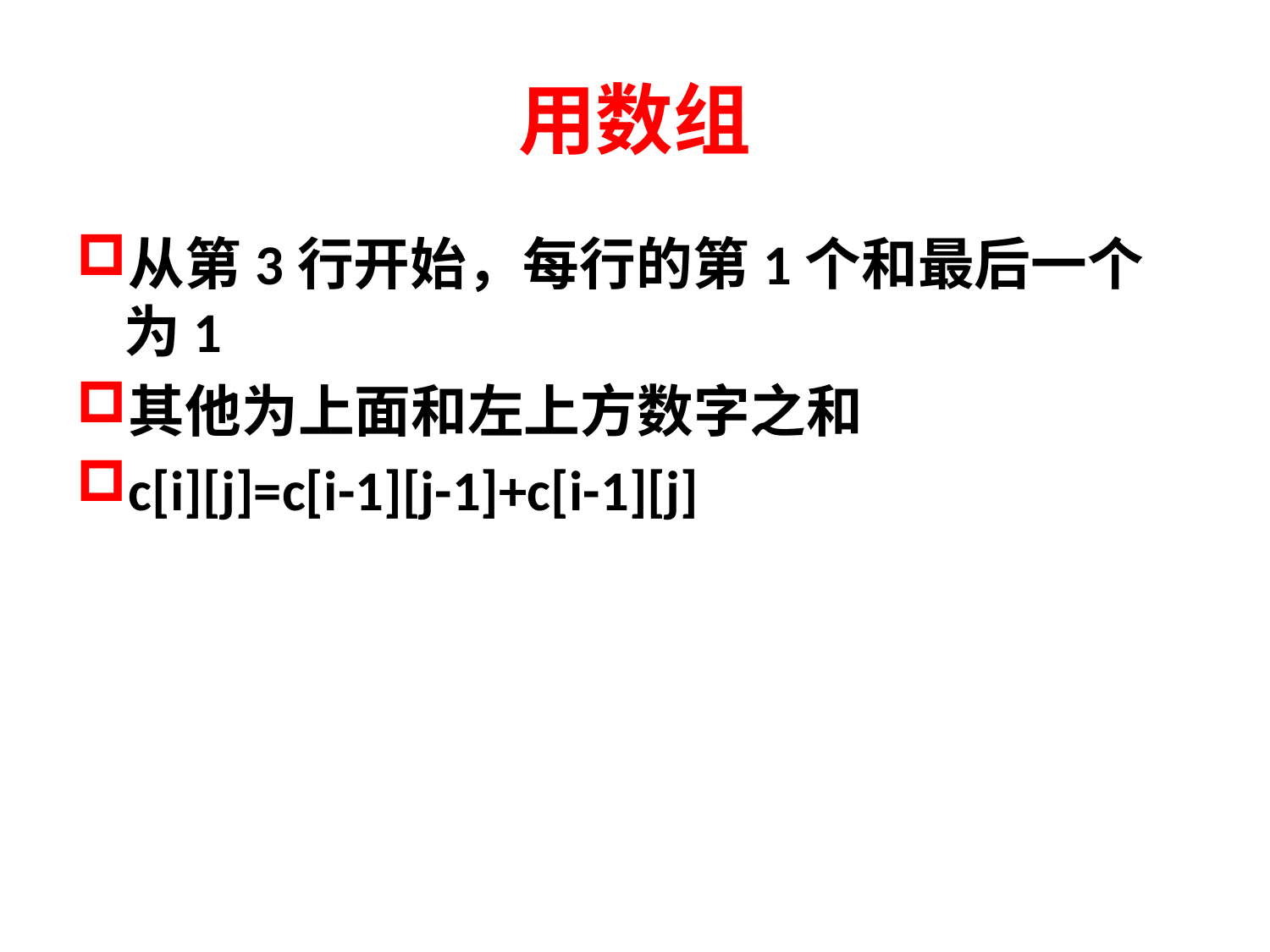

# 用数组
从第3行开始，每行的第1个和最后一个为1
其他为上面和左上方数字之和
c[i][j]=c[i-1][j-1]+c[i-1][j]